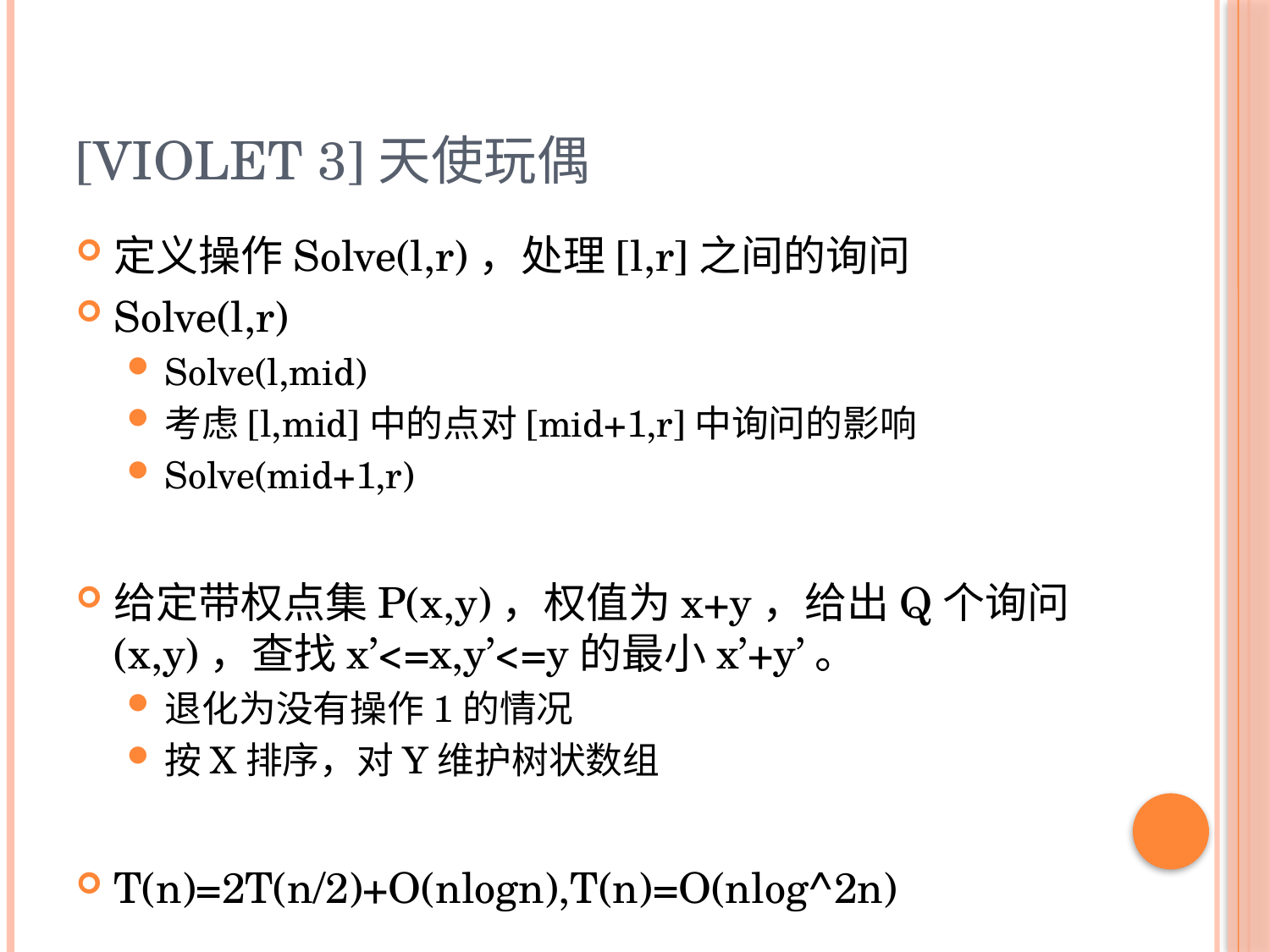

# [Violet 3]天使玩偶
定义操作Solve(l,r)，处理[l,r]之间的询问
Solve(l,r)
Solve(l,mid)
考虑[l,mid]中的点对[mid+1,r]中询问的影响
Solve(mid+1,r)

给定带权点集P(x,y)，权值为x+y，给出Q个询问(x,y)，查找x’<=x,y’<=y的最小x’+y’。
退化为没有操作1的情况
按X排序，对Y维护树状数组

T(n)=2T(n/2)+O(nlogn),T(n)=O(nlog^2n)